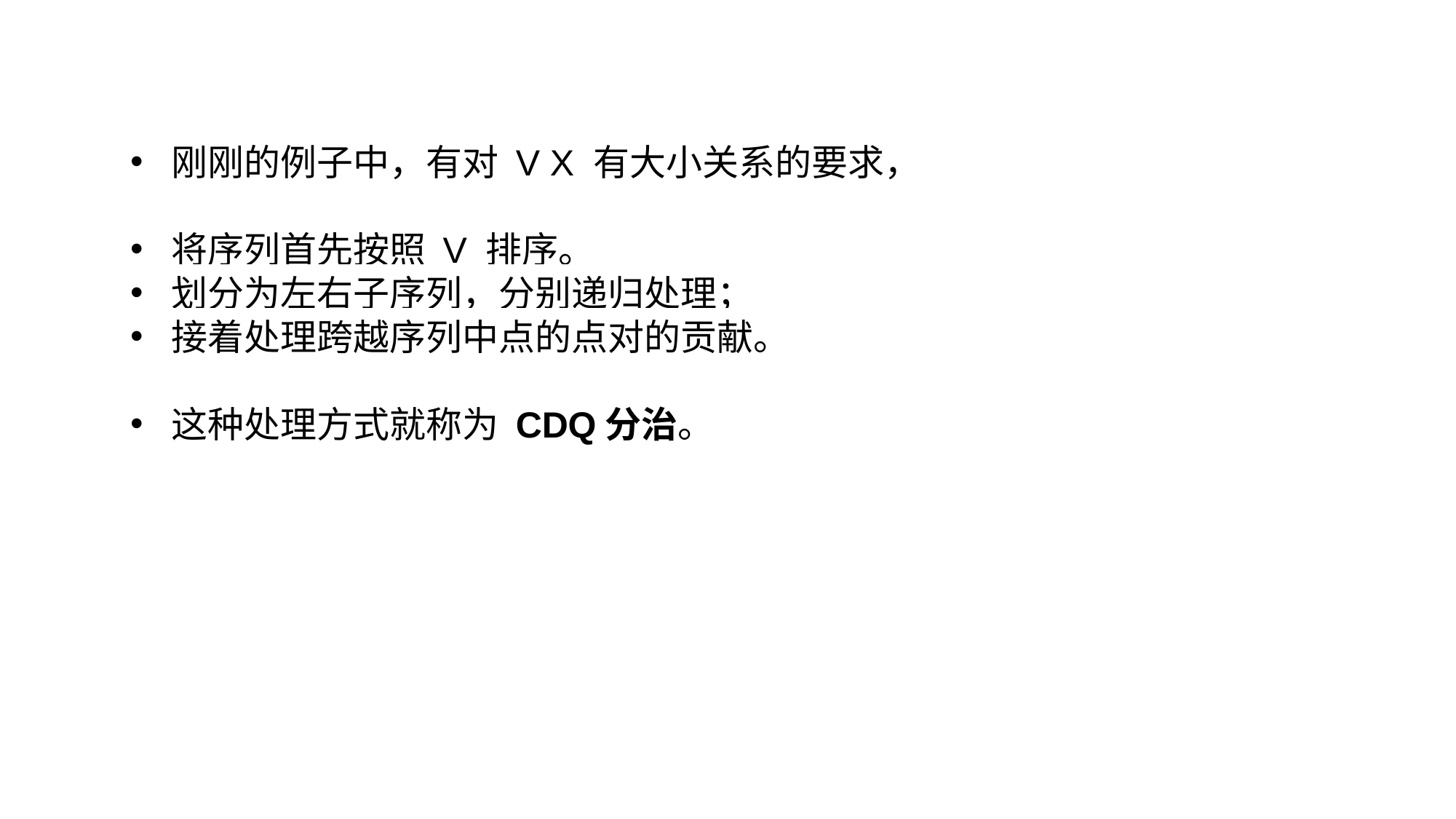

刚刚的例子中，有对 V X 有大小关系的要求，

将序列首先按照 V 排序。
划分为左右子序列，分别递归处理；
接着处理跨越序列中点的点对的贡献。

这种处理方式就称为 CDQ分治。